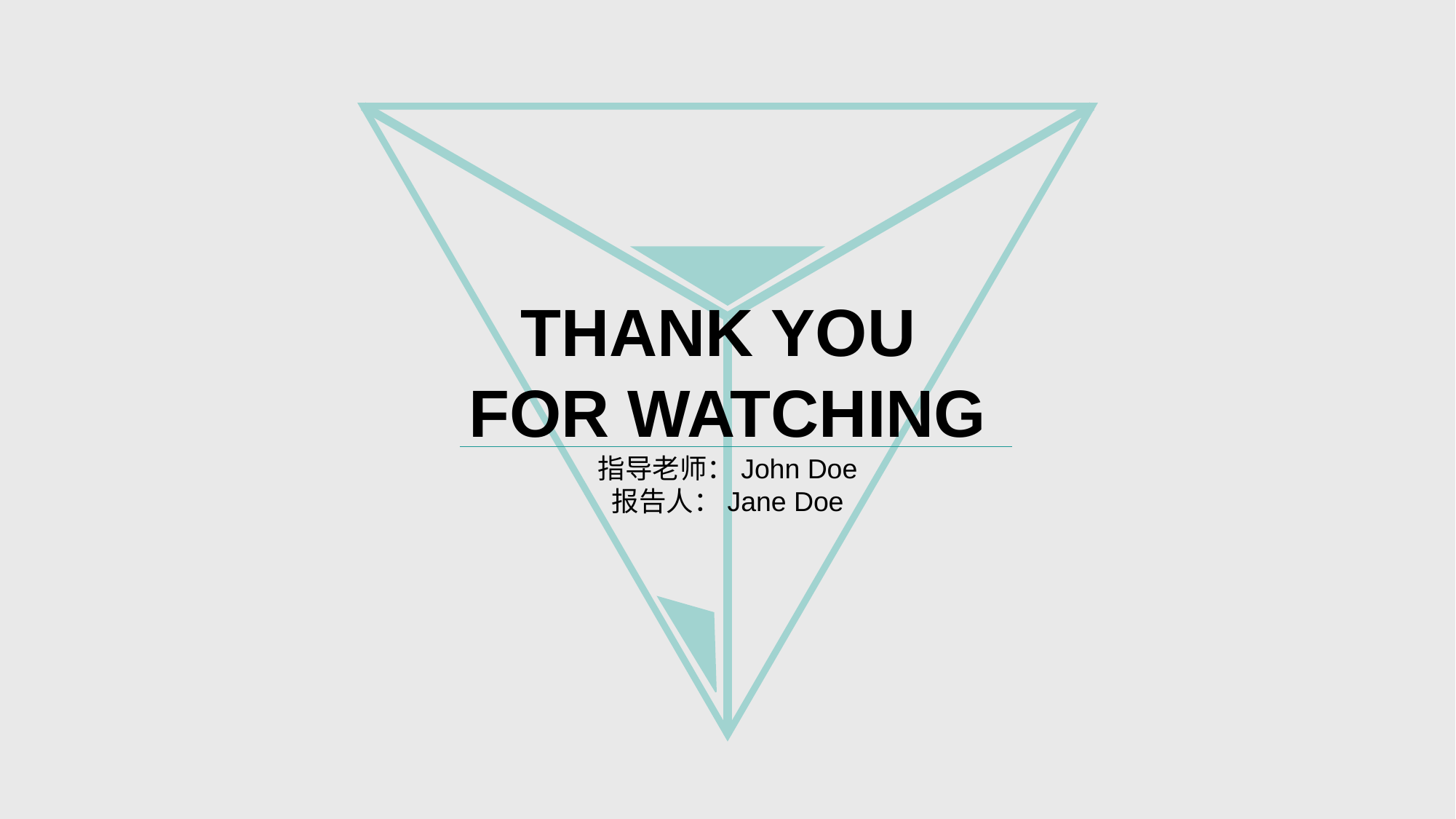

THANK YOU
FOR WATCHING
指导老师：John Doe
报告人：Jane Doe